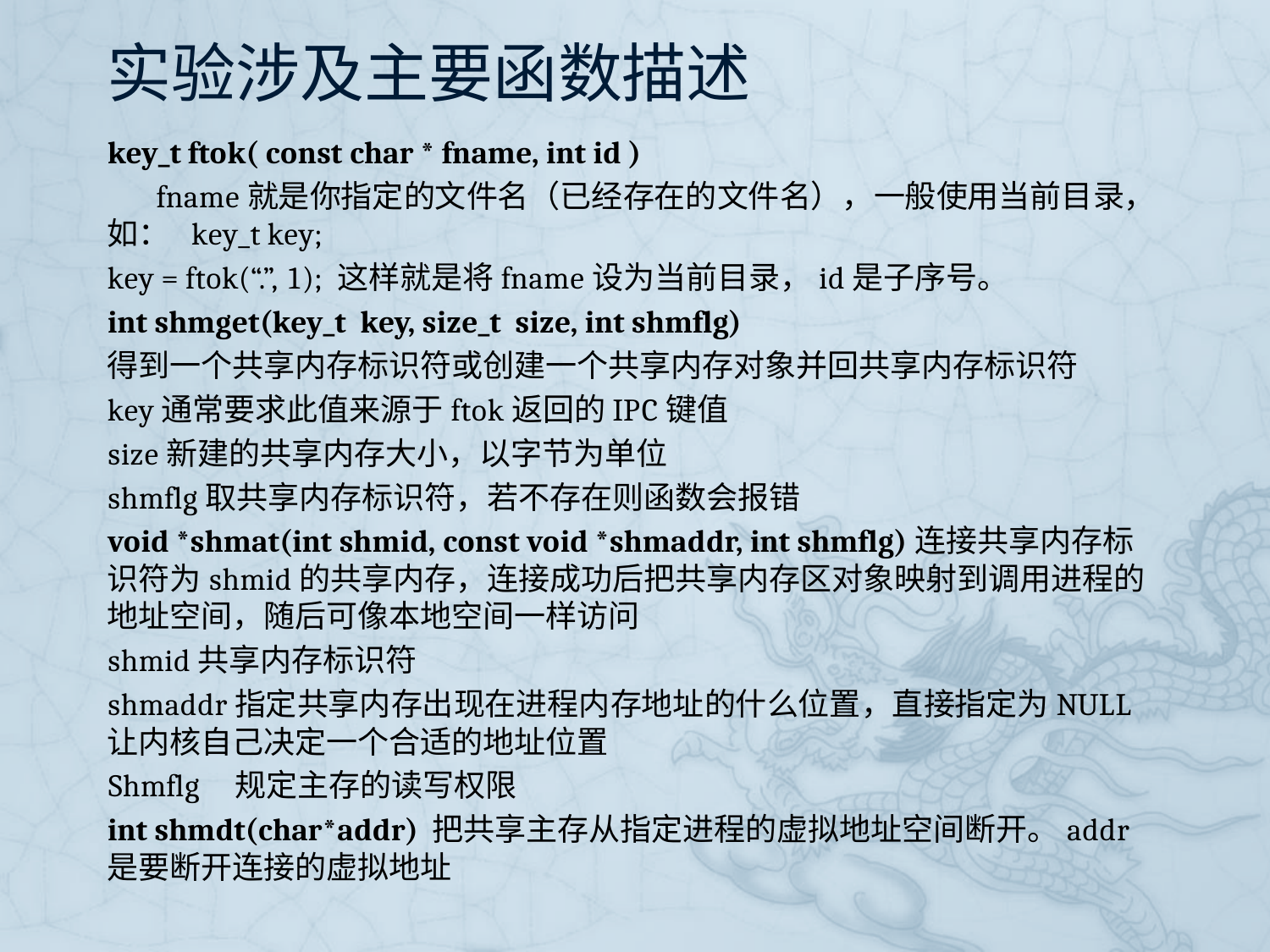

# 实验涉及主要函数描述
key_t ftok( const char * fname, int id )
       fname就是你指定的文件名（已经存在的文件名），一般使用当前目录，如：  key_t key;
key = ftok(“.”, 1); 这样就是将fname设为当前目录，id是子序号。
int shmget(key_t  key, size_t  size, int shmflg)
得到一个共享内存标识符或创建一个共享内存对象并回共享内存标识符
key通常要求此值来源于ftok返回的IPC键值
size新建的共享内存大小，以字节为单位
shmflg取共享内存标识符，若不存在则函数会报错
void *shmat(int shmid, const void *shmaddr, int shmflg)连接共享内存标识符为shmid的共享内存，连接成功后把共享内存区对象映射到调用进程的地址空间，随后可像本地空间一样访问
shmid共享内存标识符
shmaddr指定共享内存出现在进程内存地址的什么位置，直接指定为NULL让内核自己决定一个合适的地址位置
Shmflg    规定主存的读写权限
int shmdt(char*addr) 把共享主存从指定进程的虚拟地址空间断开。addr是要断开连接的虚拟地址